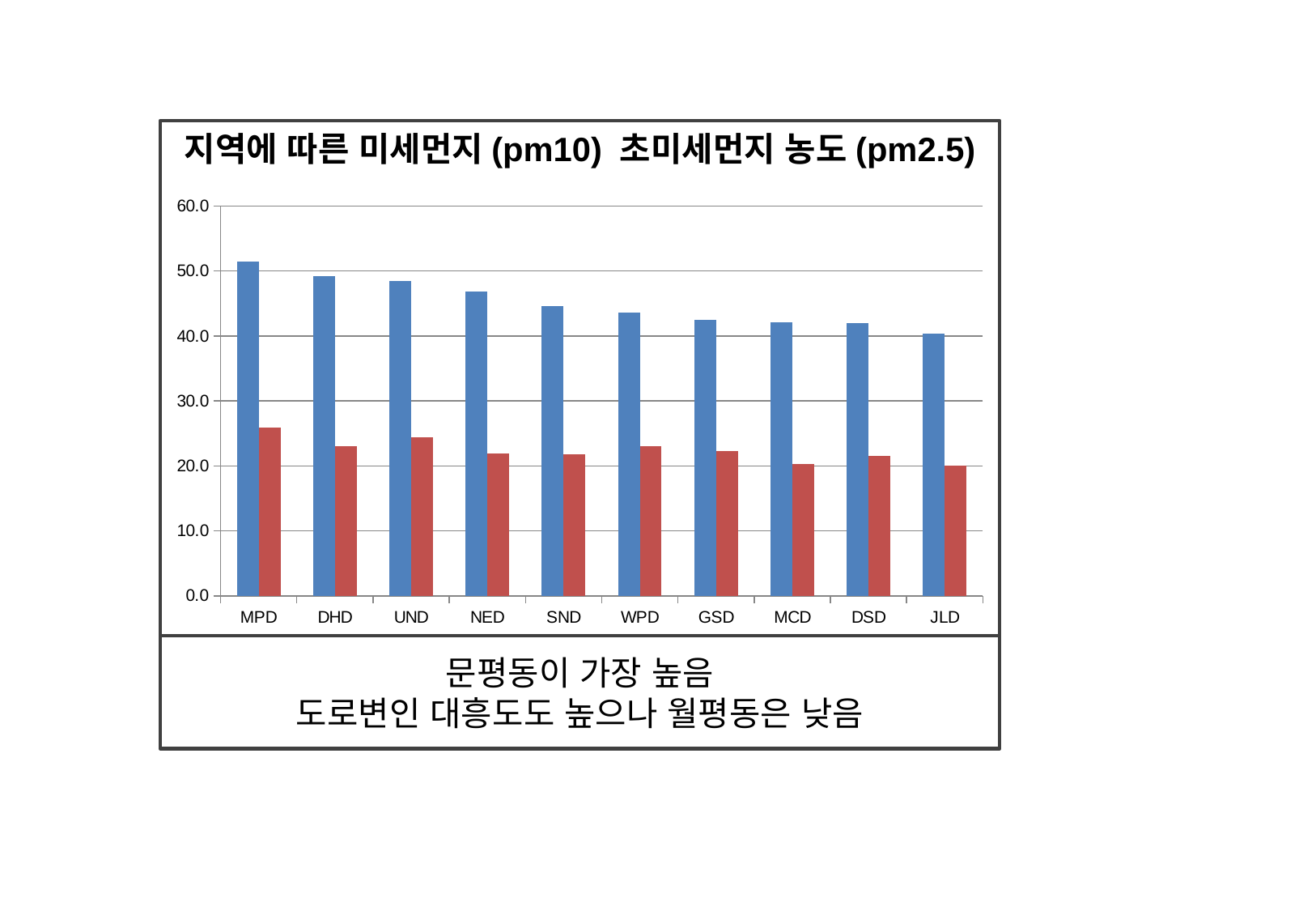

지역에 따른 미세먼지(pm10) 초미세먼지 농도(pm2.5)

### Chart

| Category |
|---|
문평동이 가장 높음
도로변인 대흥도도 높으나 월평동은 낮음

### Chart

| Category | pm10 | pm2p5 |
|---|---|---|
| MPD | 51.4795366795366 | 25.9223300970873 |
| DHD | 49.2137345679012 | 23.0455635491606 |
| UND | 48.4174980813507 | 24.3969938107869 |
| NED | 46.8632543926661 | 21.933025404157 |
| SND | 44.6 | 21.7795823665893 |
| WPD | 43.5843558282208 | 22.9757174392935 |
| GSD | 42.4386645962732 | 22.3274492497793 |
| MCD | 42.1003861003861 | 20.2504424778761 |
| DSD | 42.0186190845616 | 21.5469613259668 |
| JLD | 40.3987587276958 | 20.03515625 |